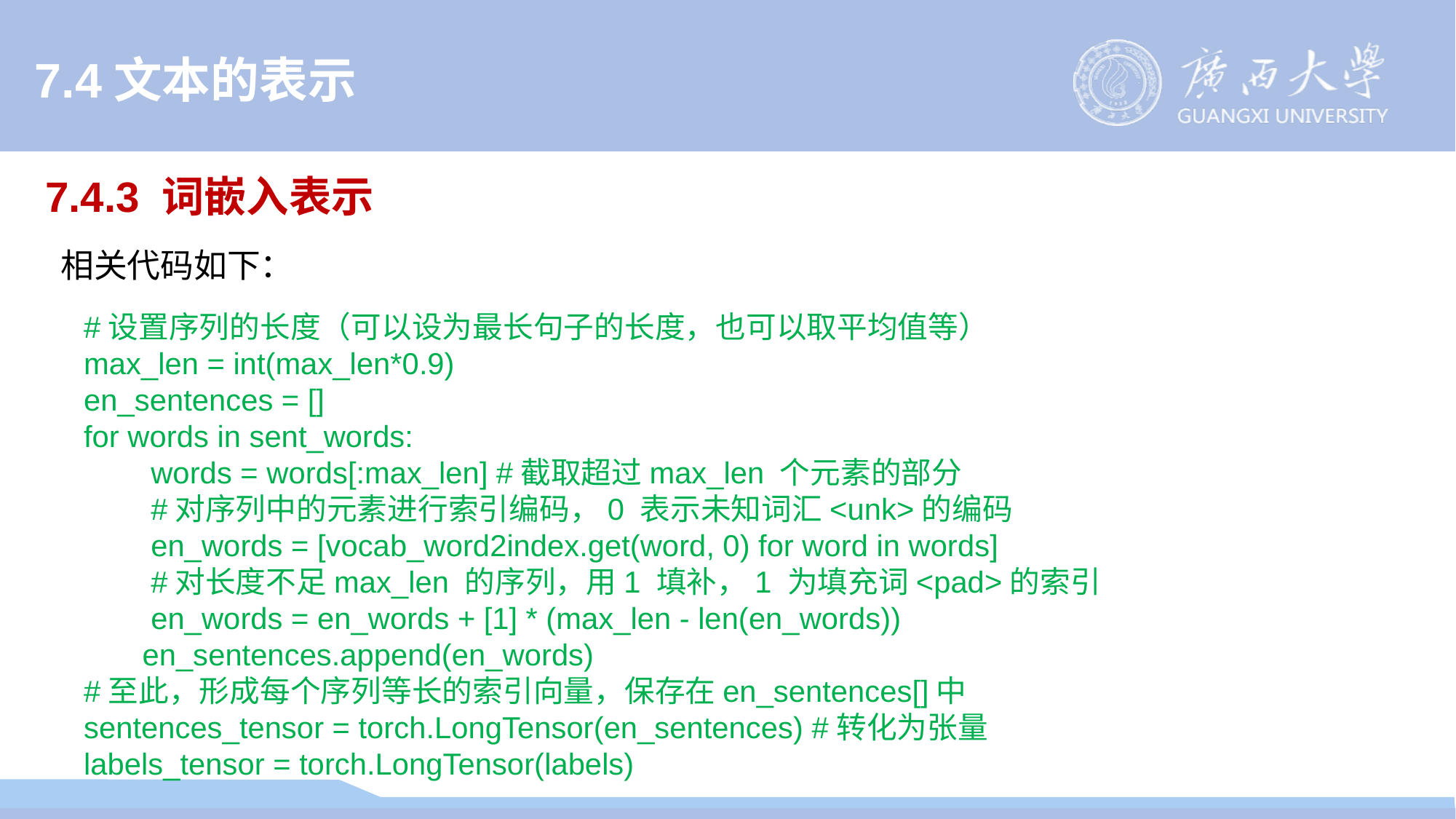

7.4文本的表示
7.4.3 词嵌入表示
相关代码如下：
#设置序列的长度（可以设为最长句子的长度，也可以取平均值等）
max_len = int(max_len*0.9)
en_sentences = []
for words in sent_words:
        words = words[:max_len] #截取超过max_len 个元素的部分
        #对序列中的元素进行索引编码，0 表示未知词汇<unk>的编码
        en_words = [vocab_word2index.get(word, 0) for word in words]
        #对长度不足max_len 的序列，用1 填补，1 为填充词<pad>的索引
        en_words = en_words + [1] * (max_len - len(en_words))
       en_sentences.append(en_words)
#至此，形成每个序列等长的索引向量，保存在en_sentences[]中
sentences_tensor = torch.LongTensor(en_sentences) #转化为张量
labels_tensor = torch.LongTensor(labels)